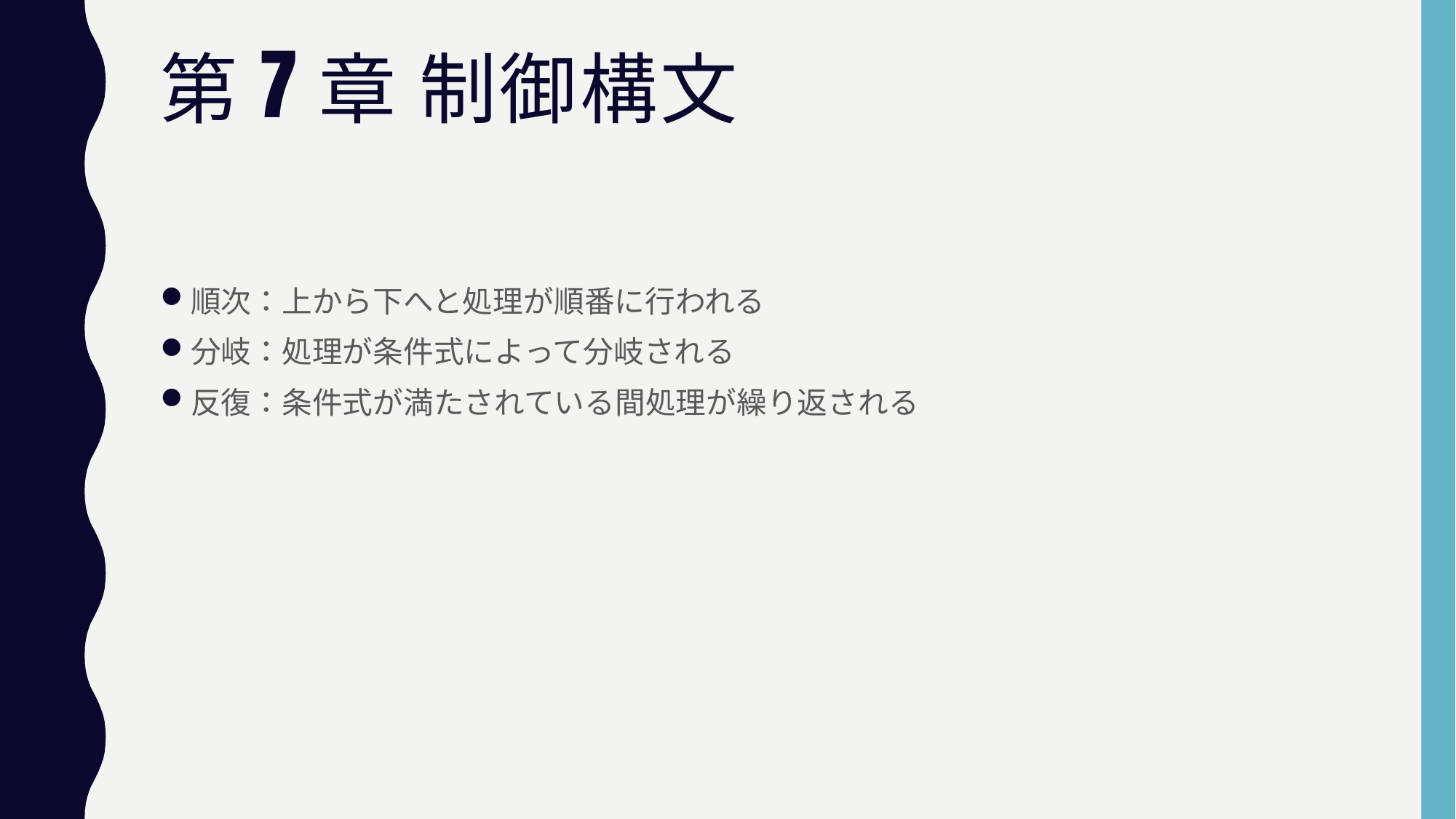

# 第7章 制御構文
順次：上から下へと処理が順番に行われる
分岐：処理が条件式によって分岐される
反復：条件式が満たされている間処理が繰り返される